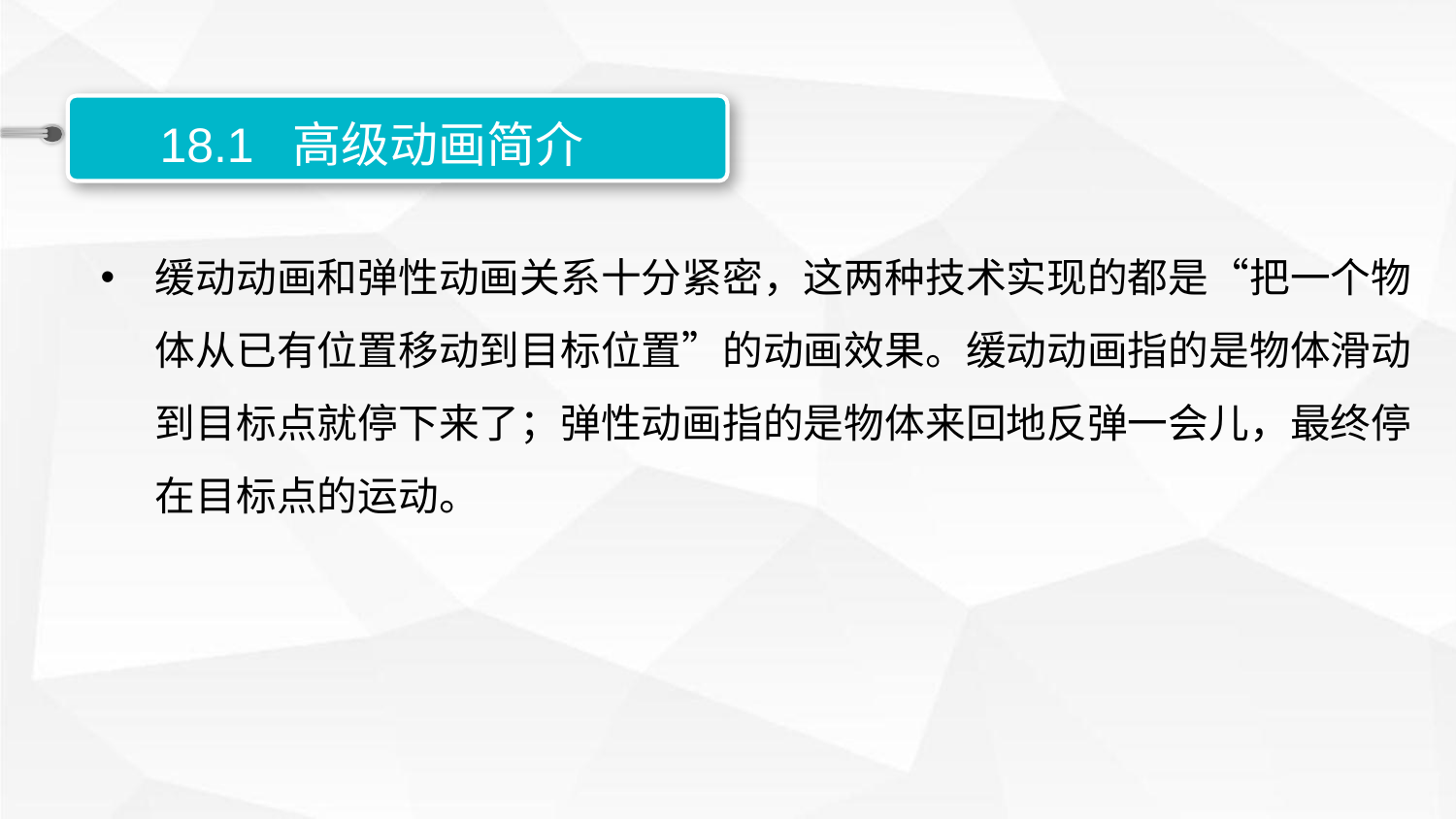

18.1  高级动画简介

缓动动画和弹性动画关系十分紧密，这两种技术实现的都是“把一个物体从已有位置移动到目标位置”的动画效果。缓动动画指的是物体滑动到目标点就停下来了；弹性动画指的是物体来回地反弹一会儿，最终停在目标点的运动。